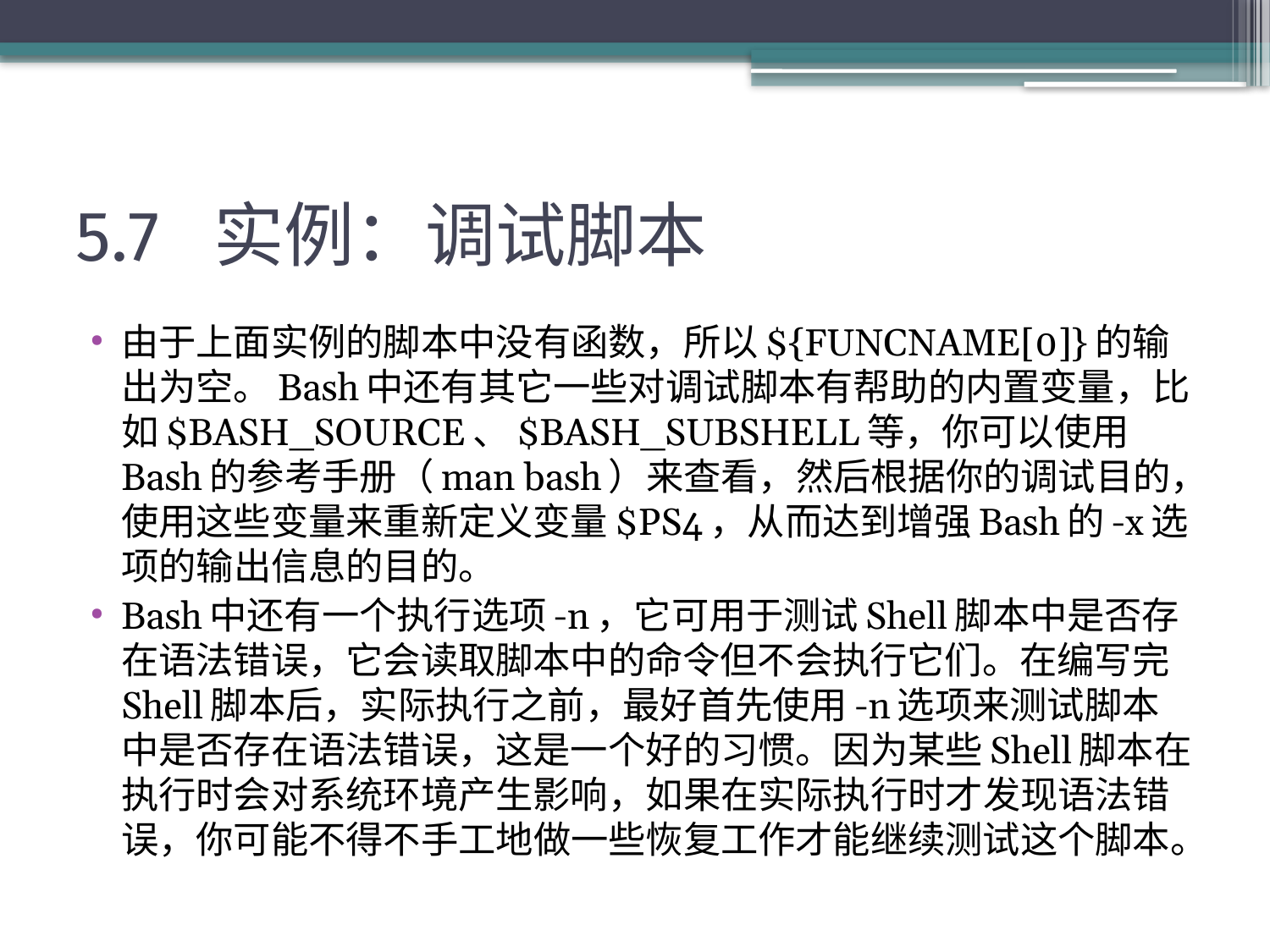

# 5.7  实例：调试脚本
由于上面实例的脚本中没有函数，所以${FUNCNAME[0]}的输出为空。Bash中还有其它一些对调试脚本有帮助的内置变量，比如$BASH_SOURCE、$BASH_SUBSHELL等，你可以使用Bash的参考手册（man bash）来查看，然后根据你的调试目的，使用这些变量来重新定义变量$PS4，从而达到增强Bash的-x选项的输出信息的目的。
Bash中还有一个执行选项-n，它可用于测试Shell脚本中是否存在语法错误，它会读取脚本中的命令但不会执行它们。在编写完Shell脚本后，实际执行之前，最好首先使用-n选项来测试脚本中是否存在语法错误，这是一个好的习惯。因为某些Shell脚本在执行时会对系统环境产生影响，如果在实际执行时才发现语法错误，你可能不得不手工地做一些恢复工作才能继续测试这个脚本。